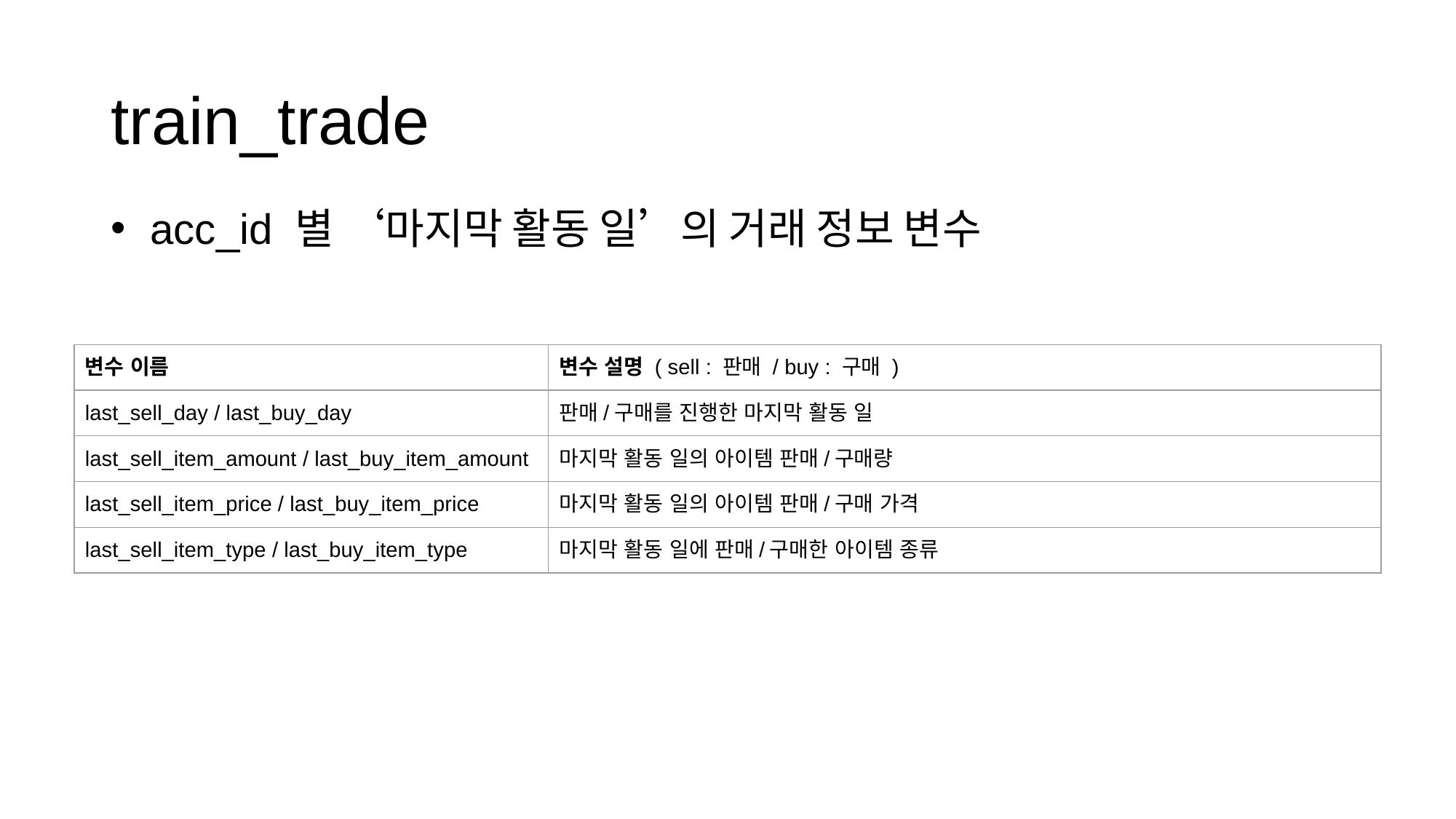

# train_trade
 acc_id 별 ‘마지막 활동 일’의 거래 정보 변수
| 변수 이름 | 변수 설명 ( sell : 판매 / buy : 구매 ) |  |
| --- | --- | --- |
| last\_sell\_day / last\_buy\_day | 판매/구매를 진행한 마지막 활동 일 |  |
| last\_sell\_item\_amount / last\_buy\_item\_amount | 마지막 활동 일의 아이템 판매/구매량 |  |
| last\_sell\_item\_price / last\_buy\_item\_price | 마지막 활동 일의 아이템 판매/구매 가격 |  |
| last\_sell\_item\_type / last\_buy\_item\_type | 마지막 활동 일에 판매/구매한 아이템 종류 |  |